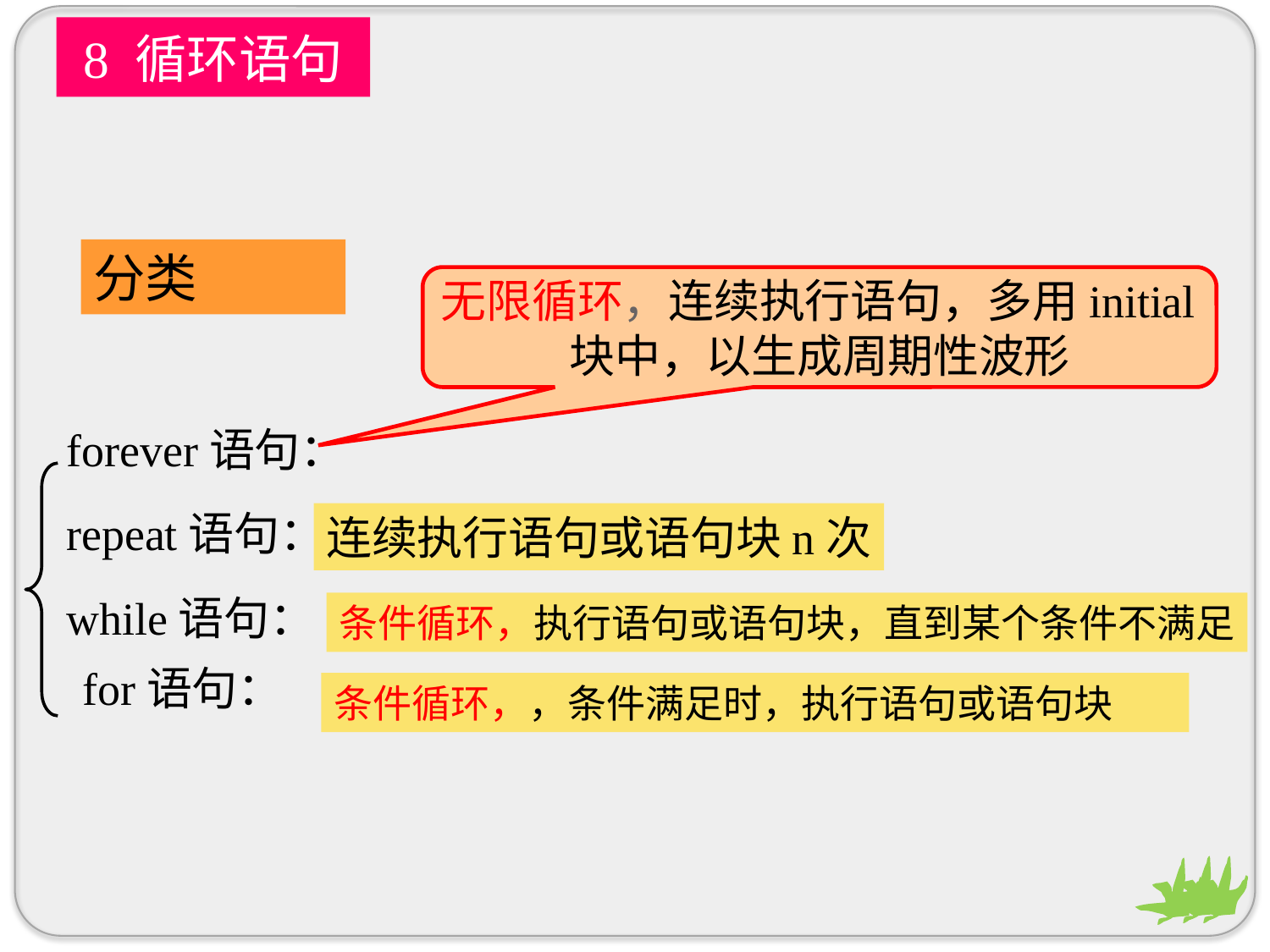

8 循环语句
分类
无限循环，连续执行语句，多用initial块中，以生成周期性波形
forever语句：

repeat语句：
while语句：
for语句：
连续执行语句或语句块n次
条件循环，执行语句或语句块，直到某个条件不满足
条件循环，，条件满足时，执行语句或语句块
50